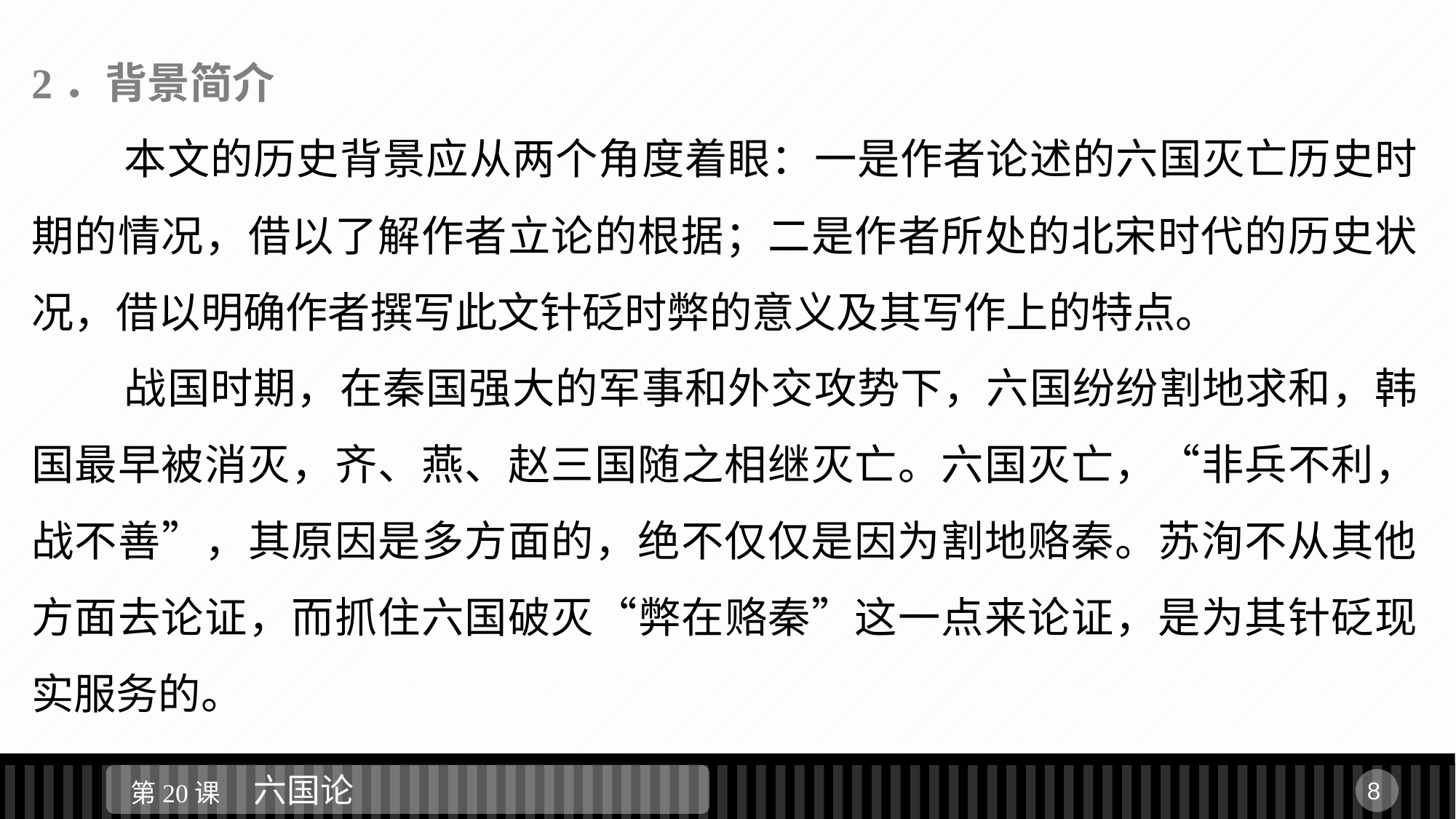

2．背景简介
        本文的历史背景应从两个角度着眼：一是作者论述的六国灭亡历史时期的情况，借以了解作者立论的根据；二是作者所处的北宋时代的历史状况，借以明确作者撰写此文针砭时弊的意义及其写作上的特点。
        战国时期，在秦国强大的军事和外交攻势下，六国纷纷割地求和，韩国最早被消灭，齐、燕、赵三国随之相继灭亡。六国灭亡，“非兵不利，战不善”，其原因是多方面的，绝不仅仅是因为割地赂秦。苏洵不从其他方面去论证，而抓住六国破灭“弊在赂秦”这一点来论证，是为其针砭现实服务的。